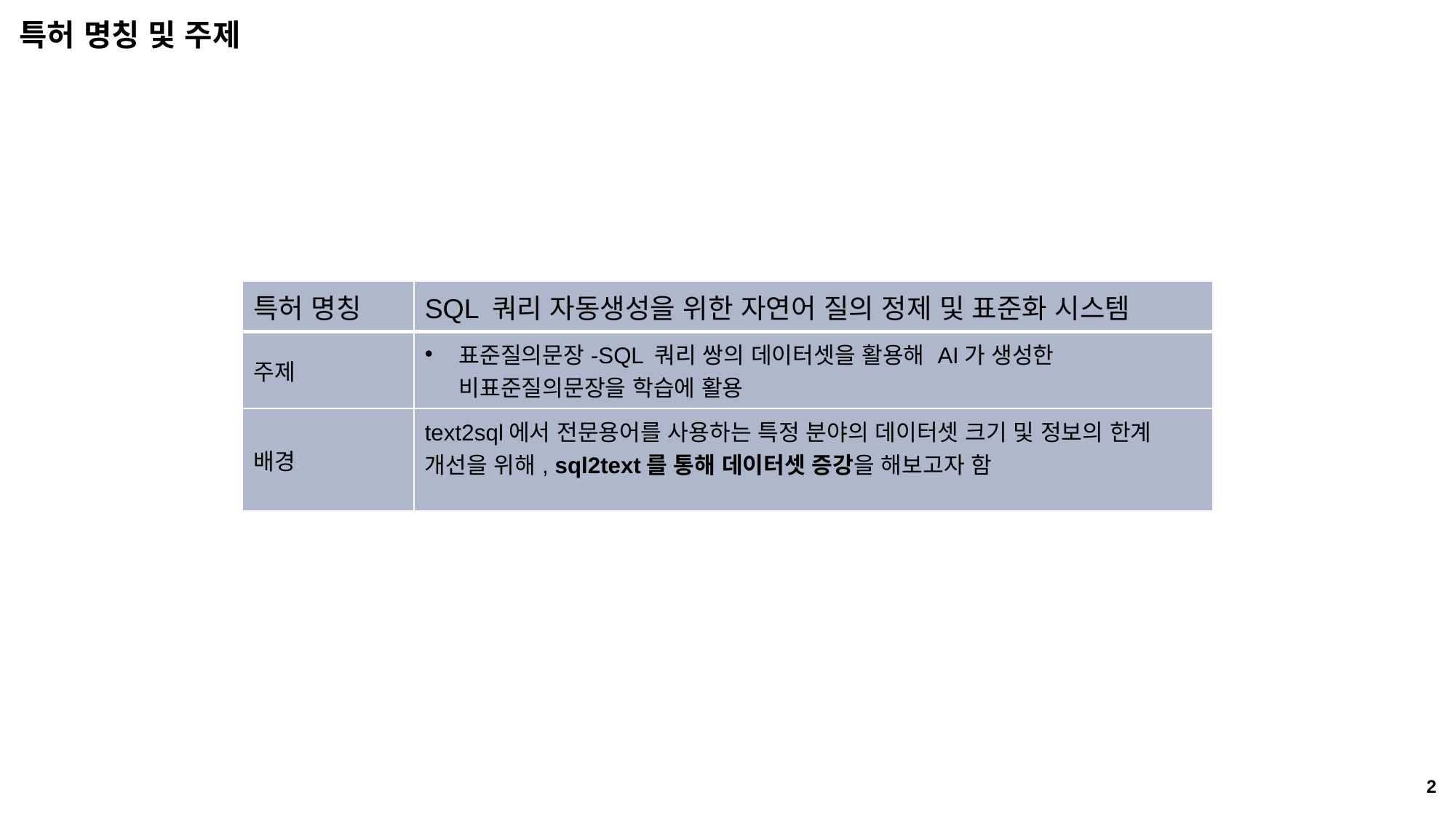

특허 명칭 및 주제
| 특허 명칭 | SQL 쿼리 자동생성을 위한 자연어 질의 정제 및 표준화 시스템 |
| --- | --- |
| 주제 | 표준질의문장-SQL 쿼리 쌍의 데이터셋을 활용해 AI가 생성한 비표준질의문장을 학습에 활용 |
| 배경 | text2sql에서 전문용어를 사용하는 특정 분야의 데이터셋 크기 및 정보의 한계 개선을 위해, sql2text를 통해 데이터셋 증강을 해보고자 함 |
2